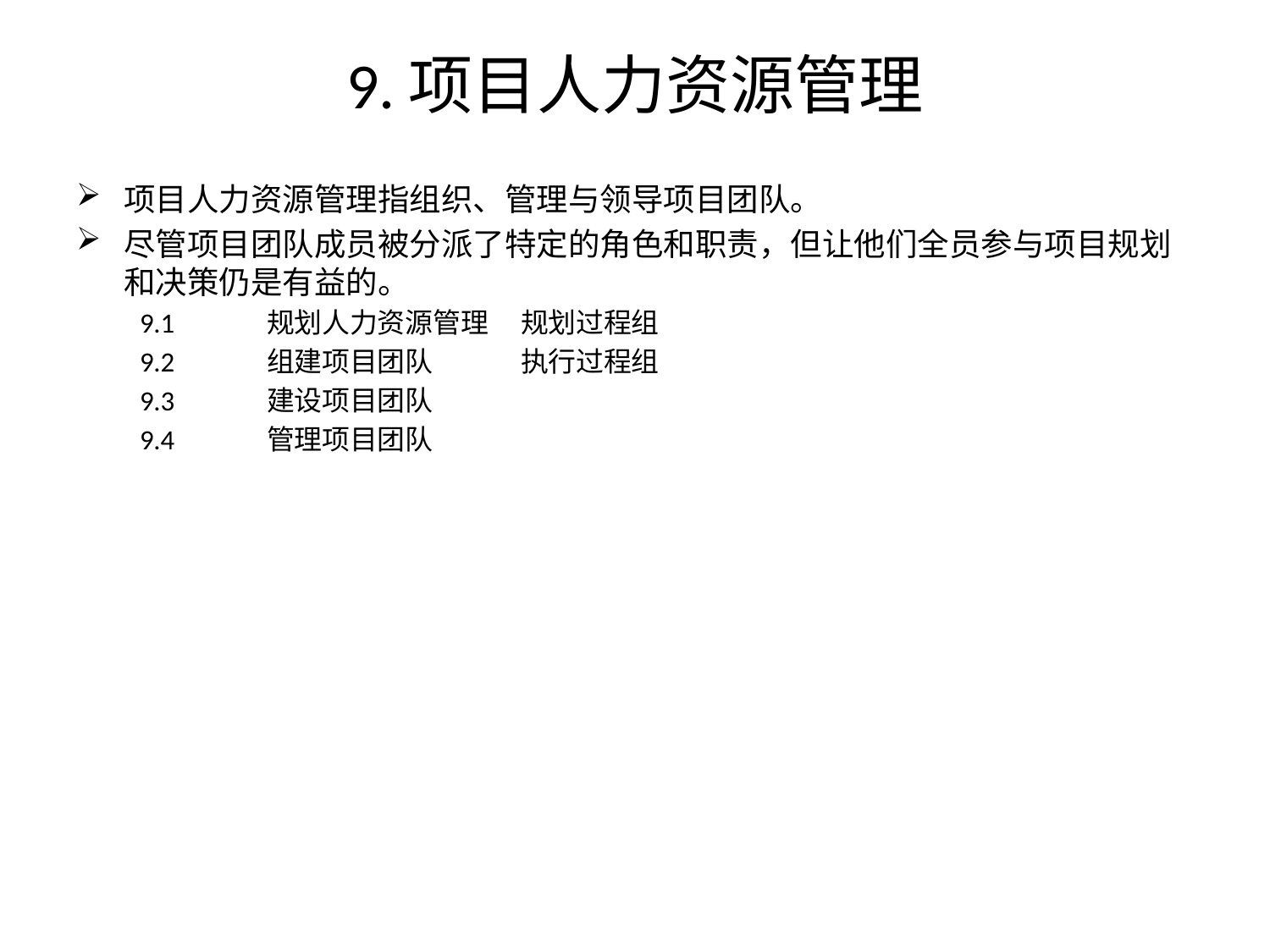

# 9.项目人力资源管理
项目人力资源管理指组织、管理与领导项目团队。
尽管项目团队成员被分派了特定的角色和职责，但让他们全员参与项目规划和决策仍是有益的。
9.1	规划人力资源管理	规划过程组
9.2	组建项目团队	执行过程组
9.3	建设项目团队
9.4	管理项目团队